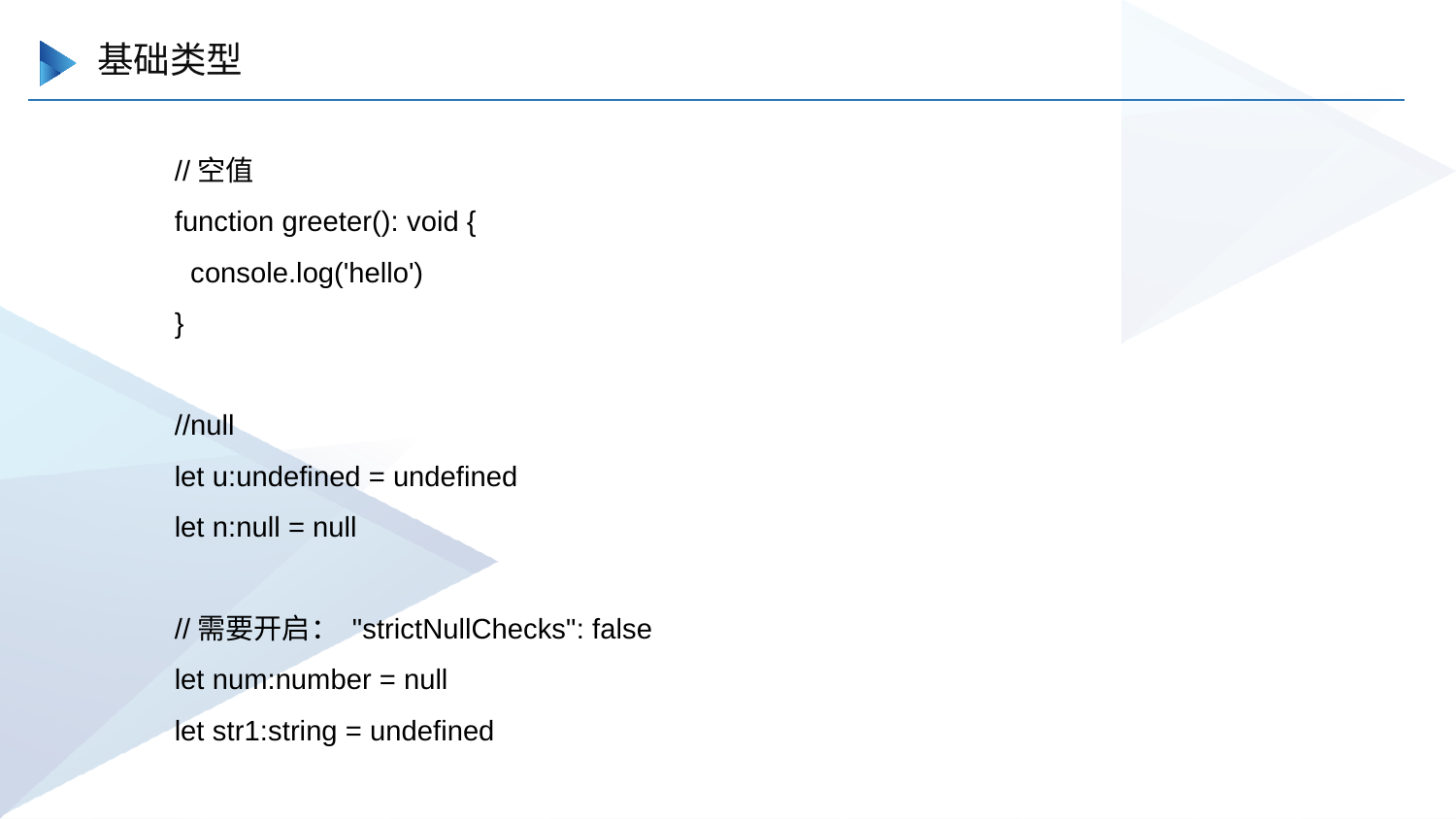

基础类型
//空值
function greeter(): void {
  console.log('hello')
}

//null
let u:undefined = undefined
let n:null = null

//需要开启： "strictNullChecks": false
let num:number = null
let str1:string = undefined